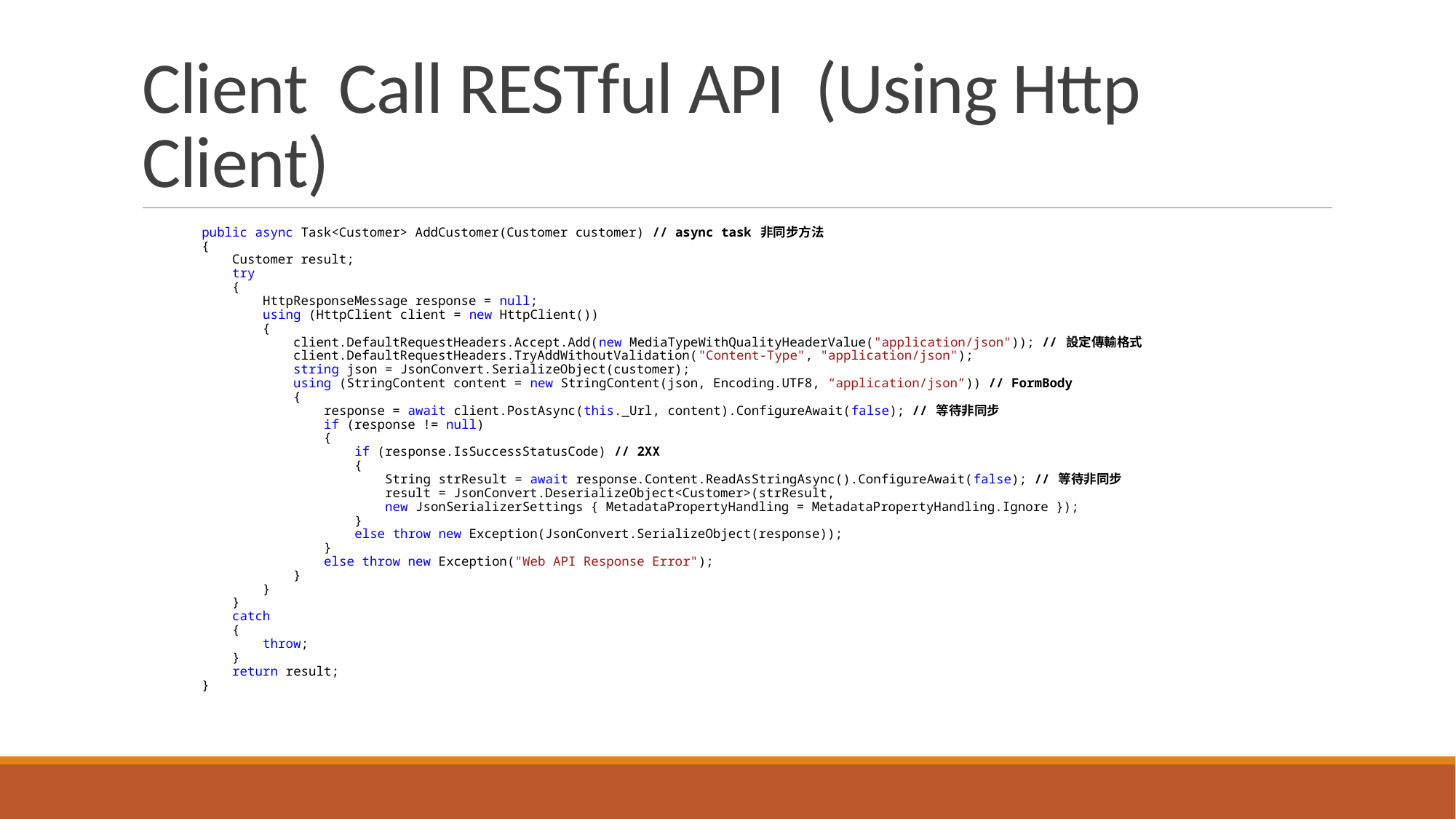

# Client  Call RESTful API  (Using Http Client)
        public async Task<Customer> AddCustomer(Customer customer) // async task 非同步方法
        {
            Customer result;
            try
            {
                HttpResponseMessage response = null;
                using (HttpClient client = new HttpClient())
                {
                    client.DefaultRequestHeaders.Accept.Add(new MediaTypeWithQualityHeaderValue("application/json")); // 設定傳輸格式
                    client.DefaultRequestHeaders.TryAddWithoutValidation("Content-Type", "application/json");
                    string json = JsonConvert.SerializeObject(customer);
                    using (StringContent content = new StringContent(json, Encoding.UTF8, “application/json”)) // FormBody
                    {
                        response = await client.PostAsync(this._Url, content).ConfigureAwait(false); // 等待非同步
                        if (response != null)
                        {
                            if (response.IsSuccessStatusCode) // 2XX
                            {
                                String strResult = await response.Content.ReadAsStringAsync().ConfigureAwait(false); // 等待非同步
                                result = JsonConvert.DeserializeObject<Customer>(strResult,
                                new JsonSerializerSettings { MetadataPropertyHandling = MetadataPropertyHandling.Ignore });
                            }
                            else throw new Exception(JsonConvert.SerializeObject(response));
                        }
                        else throw new Exception("Web API Response Error");
                    }
                }
            }
            catch
            {
                throw;
            }
            return result;
        }